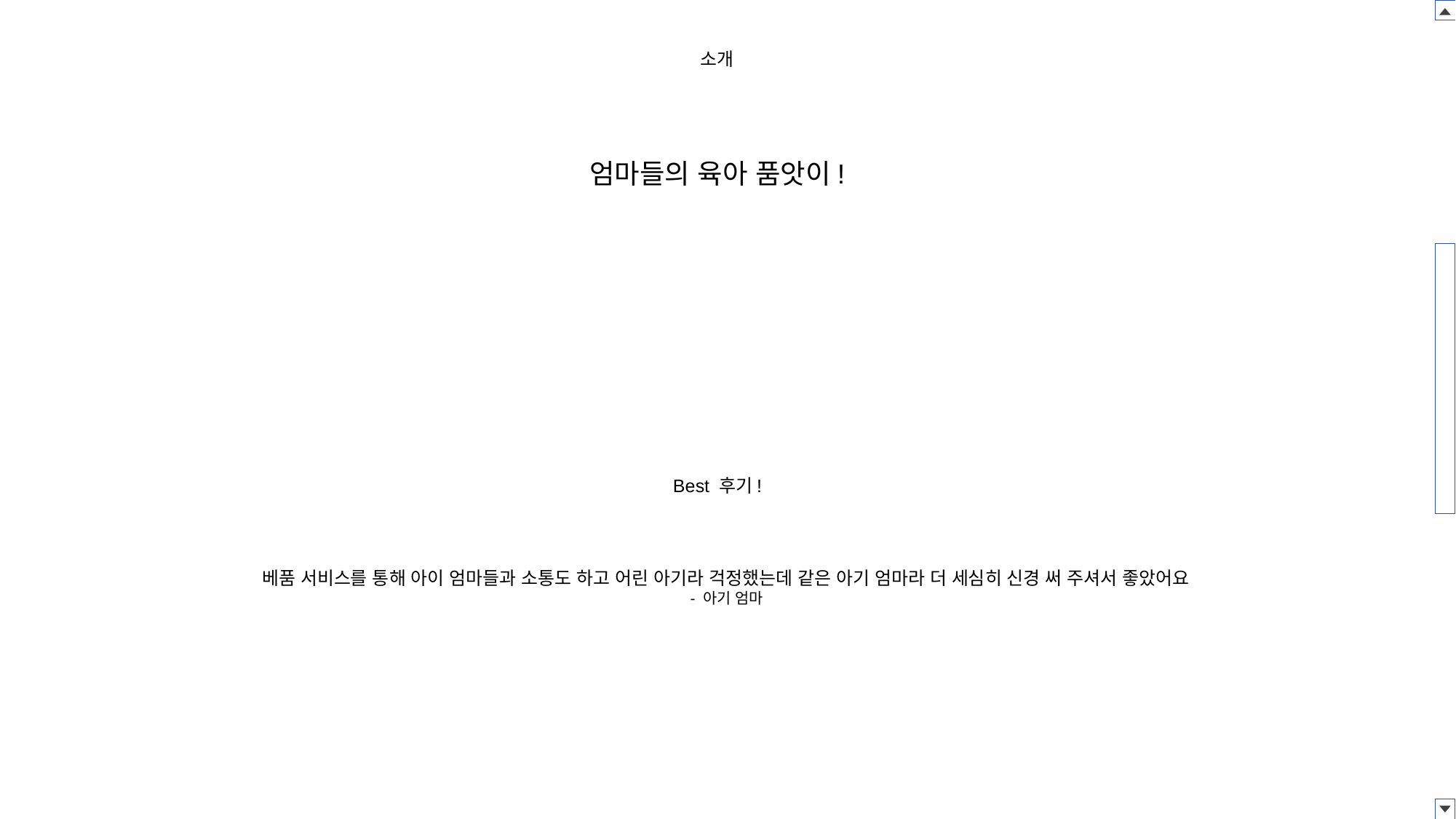

소개
엄마들의 육아 품앗이!

베
   품
Best 후기!
베품 서비스를 통해 아이 엄마들과 소통도 하고 어린 아기라 걱정했는데 같은 아기 엄마라 더 세심히 신경 써 주셔서 좋았어요
- 아기 엄마